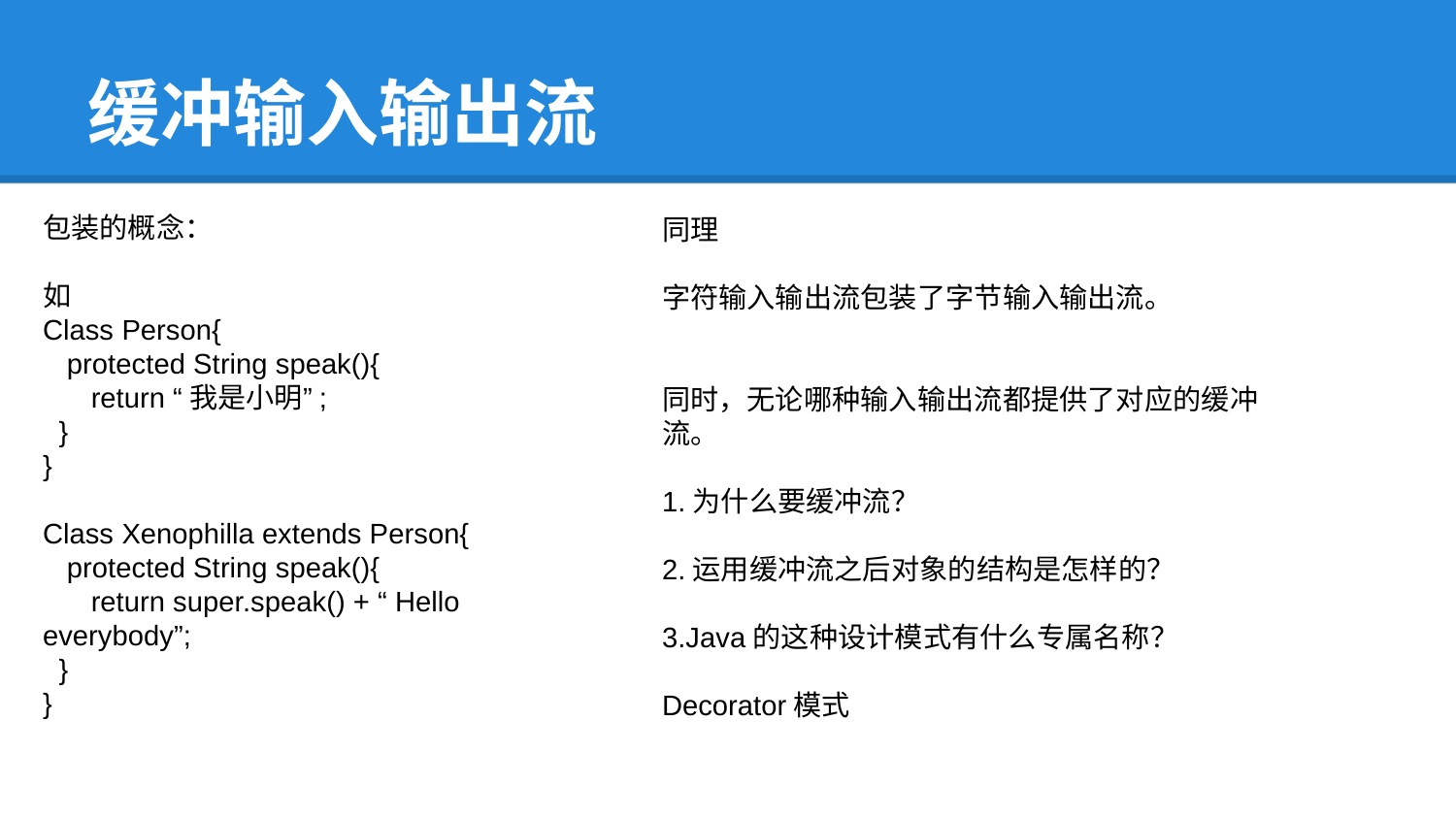

# 缓冲输入输出流
包装的概念：

如
Class Person{
   protected String speak(){
      return “我是小明”;
  }
}

Class Xenophilla extends Person{
   protected String speak(){
      return super.speak() + “ Hello everybody”;
  }
}

同理

字符输入输出流包装了字节输入输出流。

同时，无论哪种输入输出流都提供了对应的缓冲流。

1.为什么要缓冲流？

2.运用缓冲流之后对象的结构是怎样的？

3.Java的这种设计模式有什么专属名称？

Decorator模式